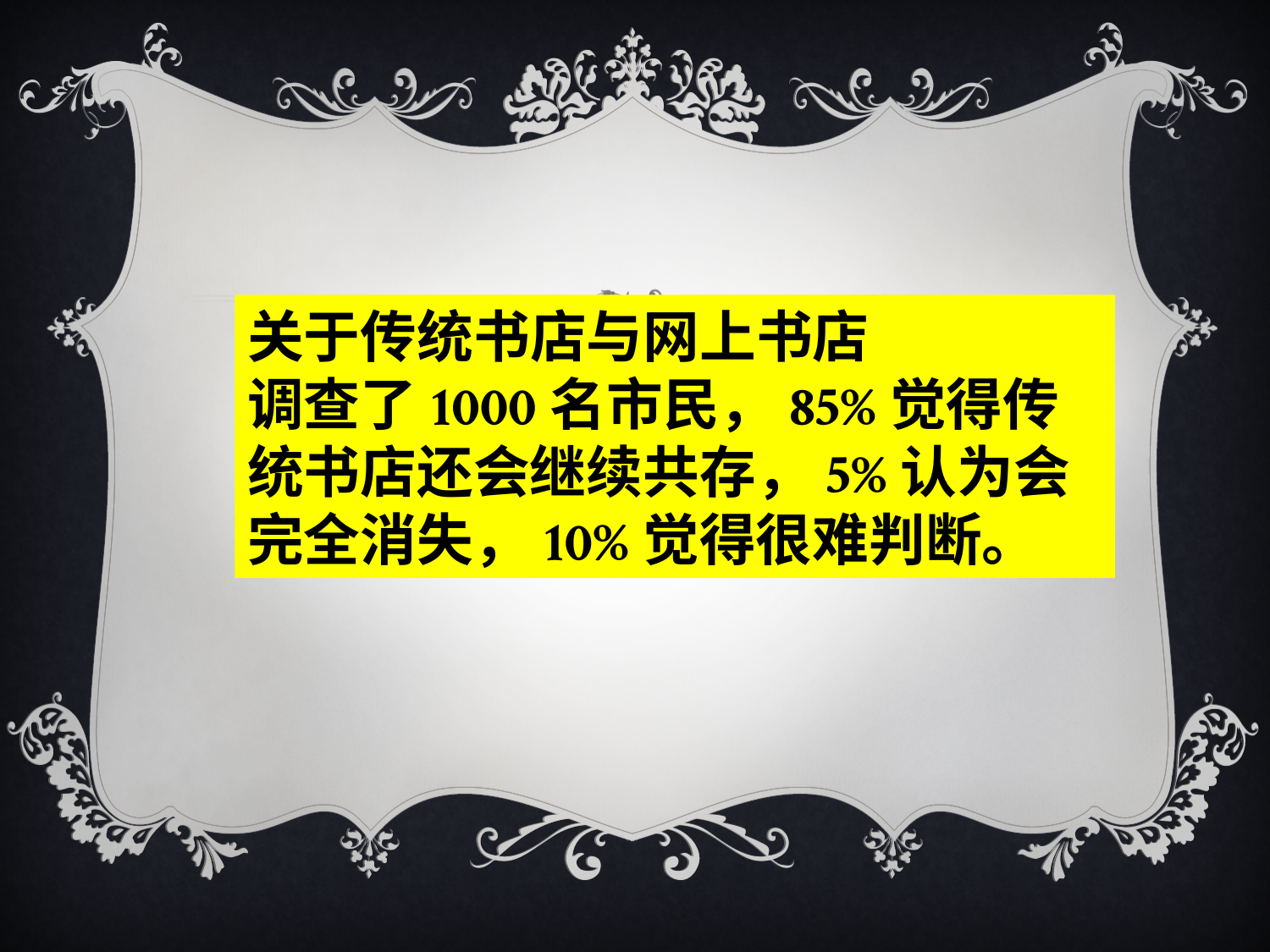

关于传统书店与网上书店
调查了1000名市民，85%觉得传统书店还会继续共存，5%认为会完全消失，10%觉得很难判断。